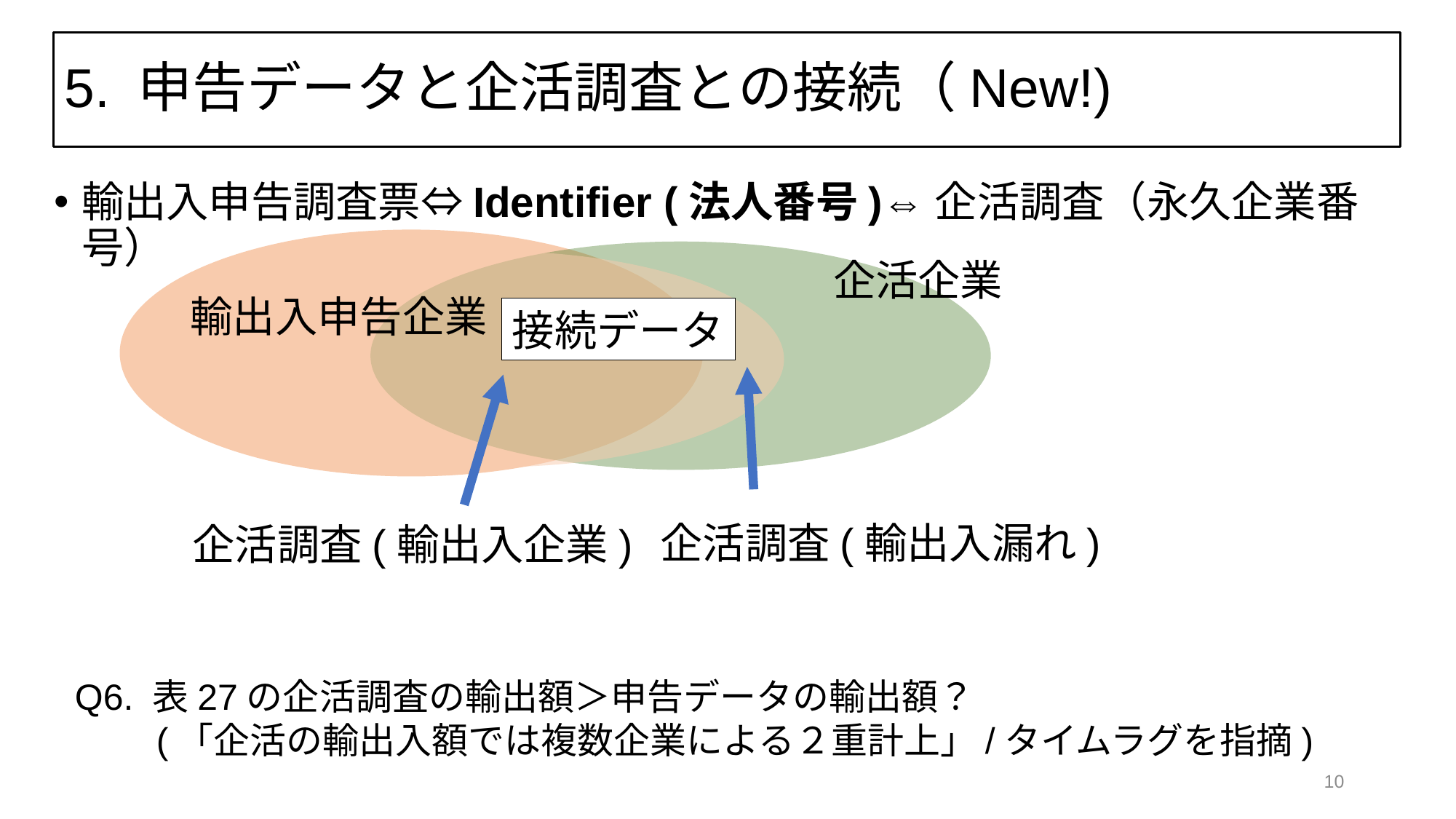

# 5. 申告データと企活調査との接続（New!)
輸出入申告調査票⇔Identifier (法人番号)⇔企活調査（永久企業番号）

企活企業

輸出入申告企業
接続データ
企活調査(輸出入漏れ)
企活調査(輸出入企業)

Q6. 表27の企活調査の輸出額＞申告データの輸出額？
　　(「企活の輸出入額では複数企業による２重計上」/タイムラグを指摘)

10